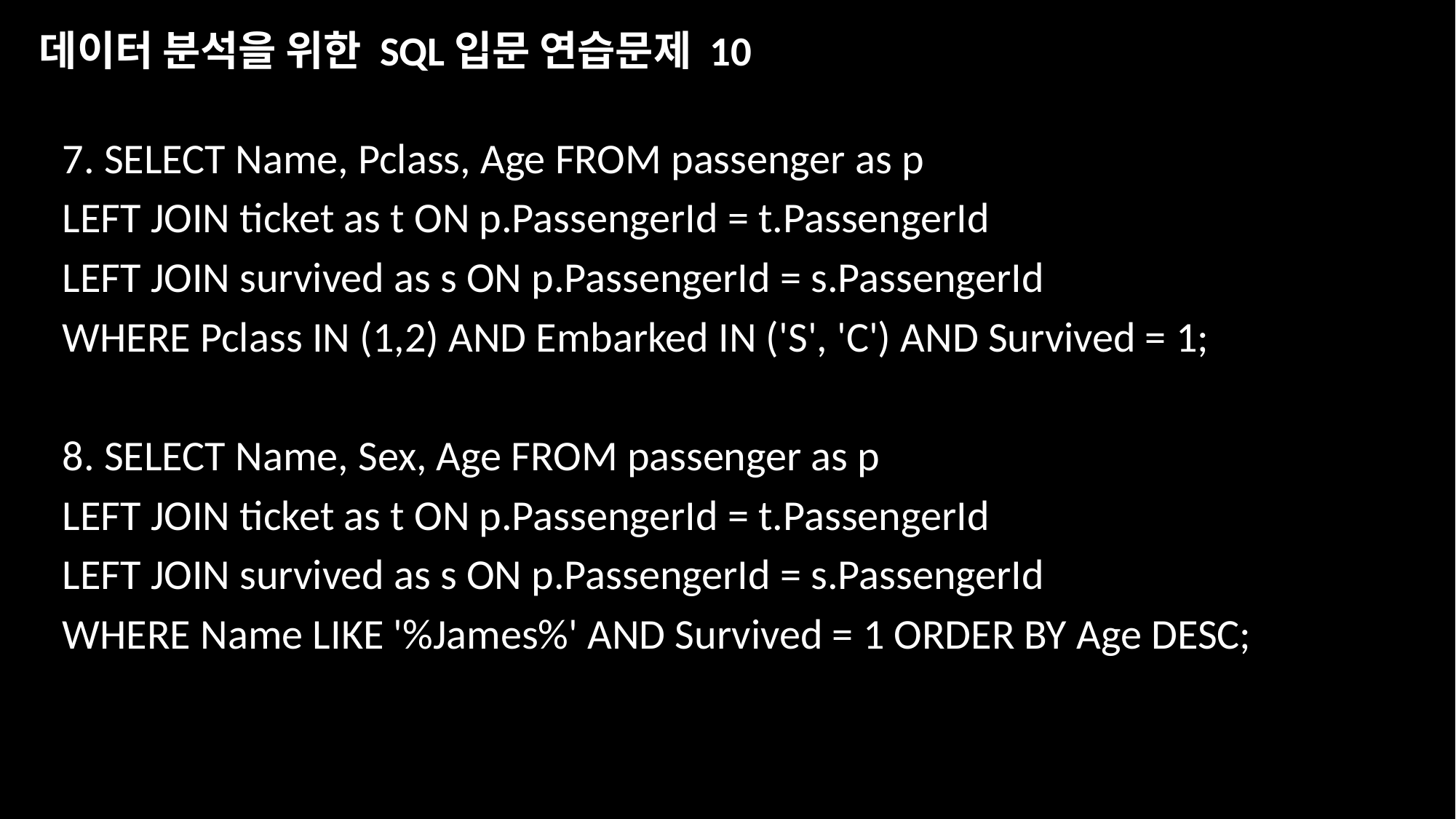

데이터 분석을 위한 SQL입문 연습문제 10
7. SELECT Name, Pclass, Age FROM passenger as p
LEFT JOIN ticket as t ON p.PassengerId = t.PassengerId
LEFT JOIN survived as s ON p.PassengerId = s.PassengerId
WHERE Pclass IN (1,2) AND Embarked IN ('S', 'C') AND Survived = 1;

8. SELECT Name, Sex, Age FROM passenger as p
LEFT JOIN ticket as t ON p.PassengerId = t.PassengerId
LEFT JOIN survived as s ON p.PassengerId = s.PassengerId
WHERE Name LIKE '%James%' AND Survived = 1 ORDER BY Age DESC;
80